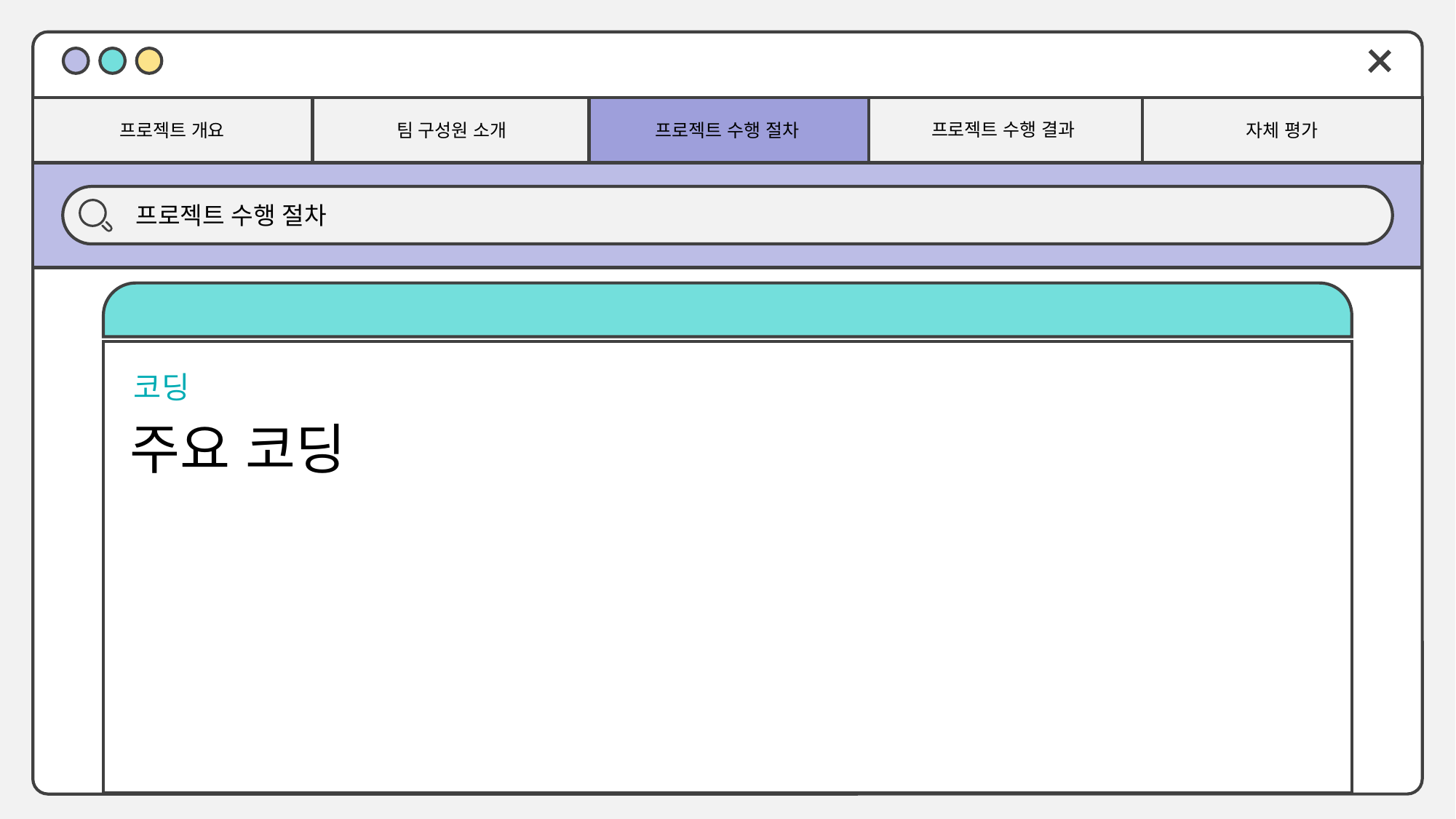

프로젝트 수행 결과
프로젝트 수행 절차
팀 구성원 소개
프로젝트 개요
자체 평가

프로젝트 수행 절차

코딩
주요 코딩